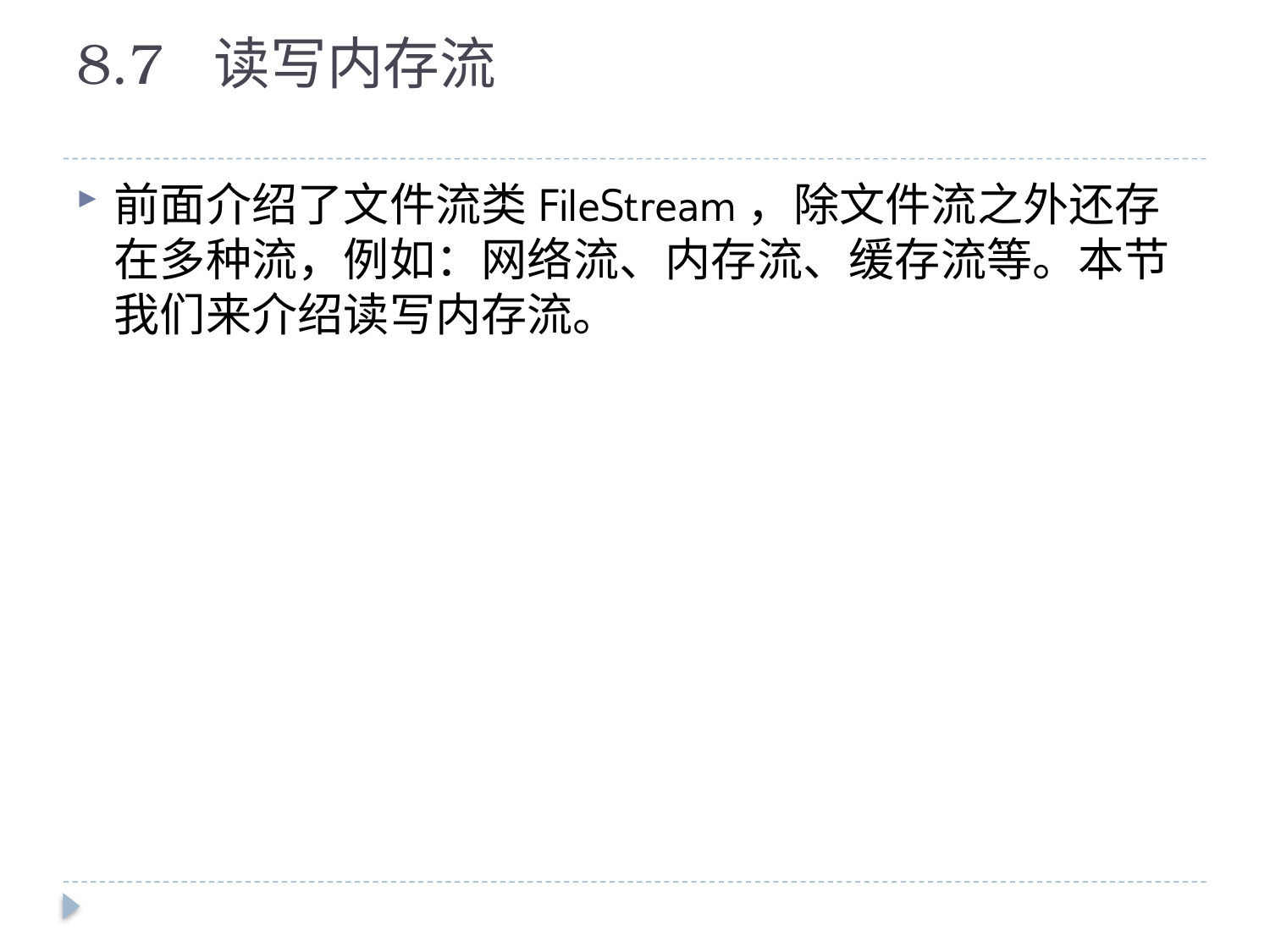

# 8.7  读写内存流
前面介绍了文件流类FileStream，除文件流之外还存在多种流，例如：网络流、内存流、缓存流等。本节我们来介绍读写内存流。